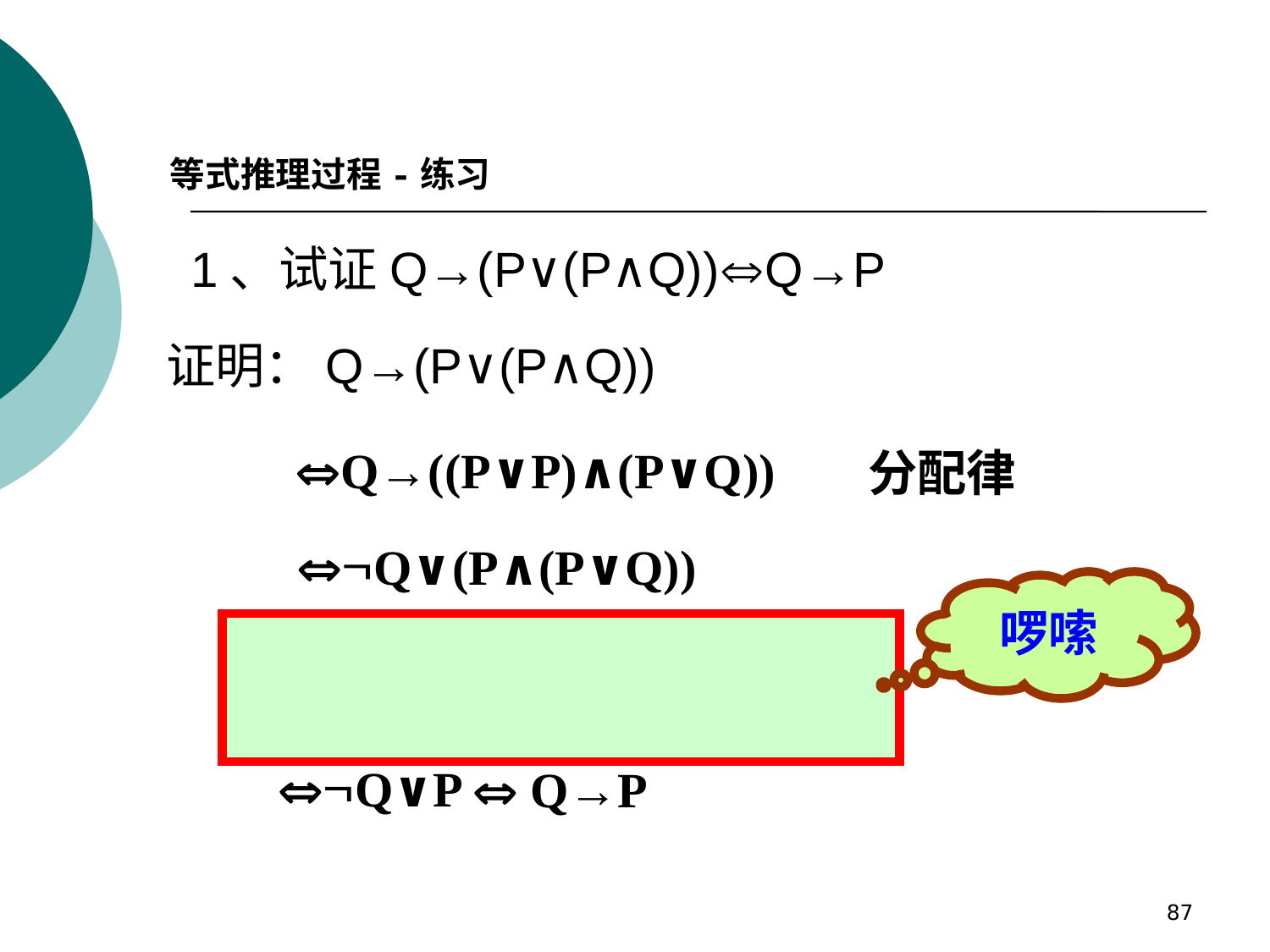

等式推理过程-练习
1、试证Q→(P∨(P∧Q))⇔Q→P
证明：Q→(P∨(P∧Q))
⇔Q→((P∨P)∧(P∨Q))
分配律
⇔¬Q∨(P∧(P∨Q))
啰嗦

⇔(¬Q∨P) ∧(P∨Q∨¬Q)

⇔¬Q∨P
⇔ Q→P
87